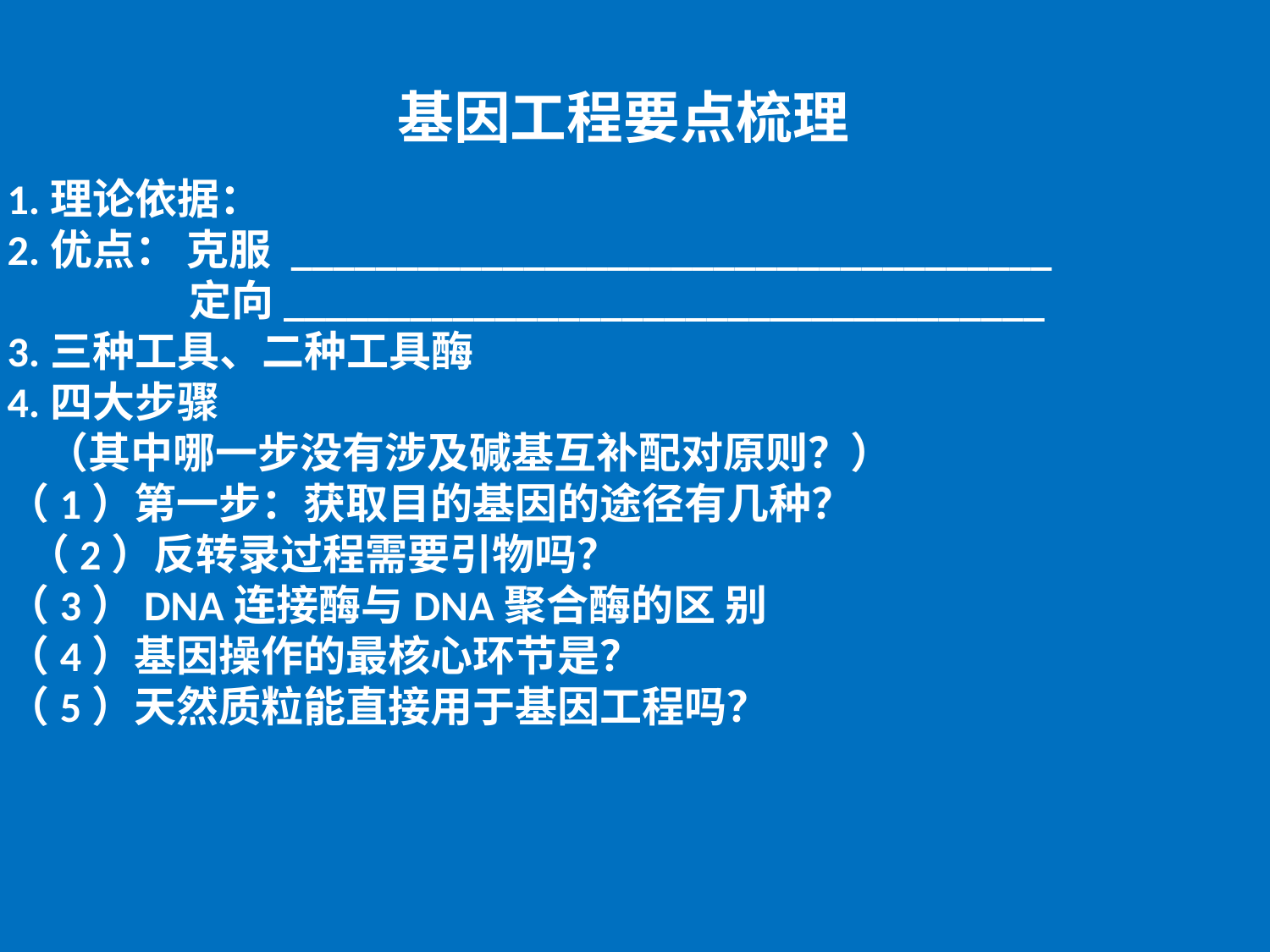

基因工程要点梳理
1.理论依据：
2.优点： 克服 ____________________________________
                  定向____________________________________
3.三种工具、二种工具酶
4.四大步骤
   （其中哪一步没有涉及碱基互补配对原则？）
（1）第一步：获取目的基因的途径有几种？
 （2）反转录过程需要引物吗？
（3）DNA连接酶与DNA聚合酶的区 别
（4）基因操作的最核心环节是？
（5）天然质粒能直接用于基因工程吗？